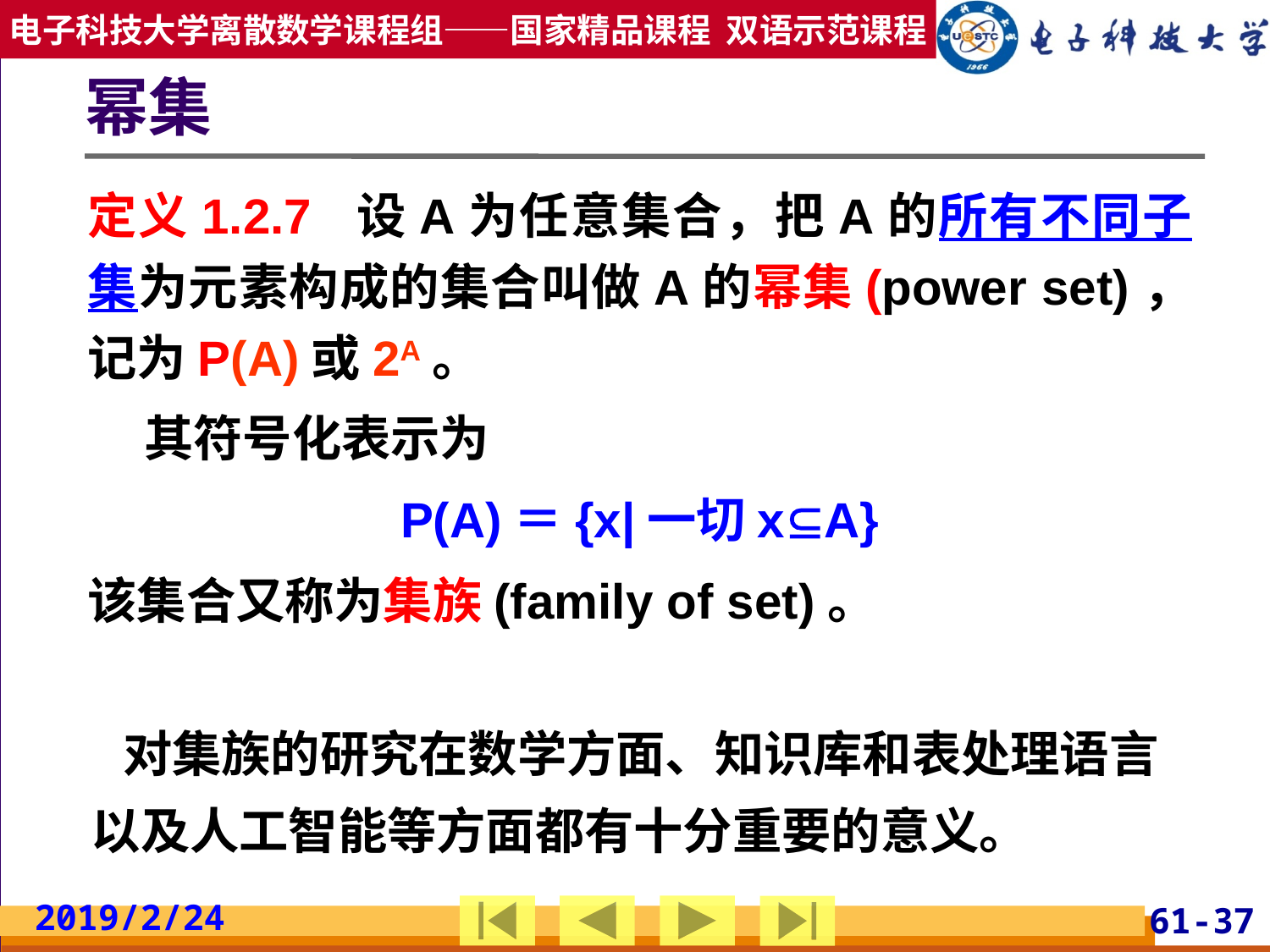

# 幂集
定义1.2.7  设A为任意集合，把A的所有不同子集为元素构成的集合叫做A的幂集(power set)，记为P(A)或2A。
    其符号化表示为
P(A)＝{x|一切x⊆A}
该集合又称为集族(family of set)。
      对集族的研究在数学方面、知识库和表处理语言以及人工智能等方面都有十分重要的意义。
2019/2/24